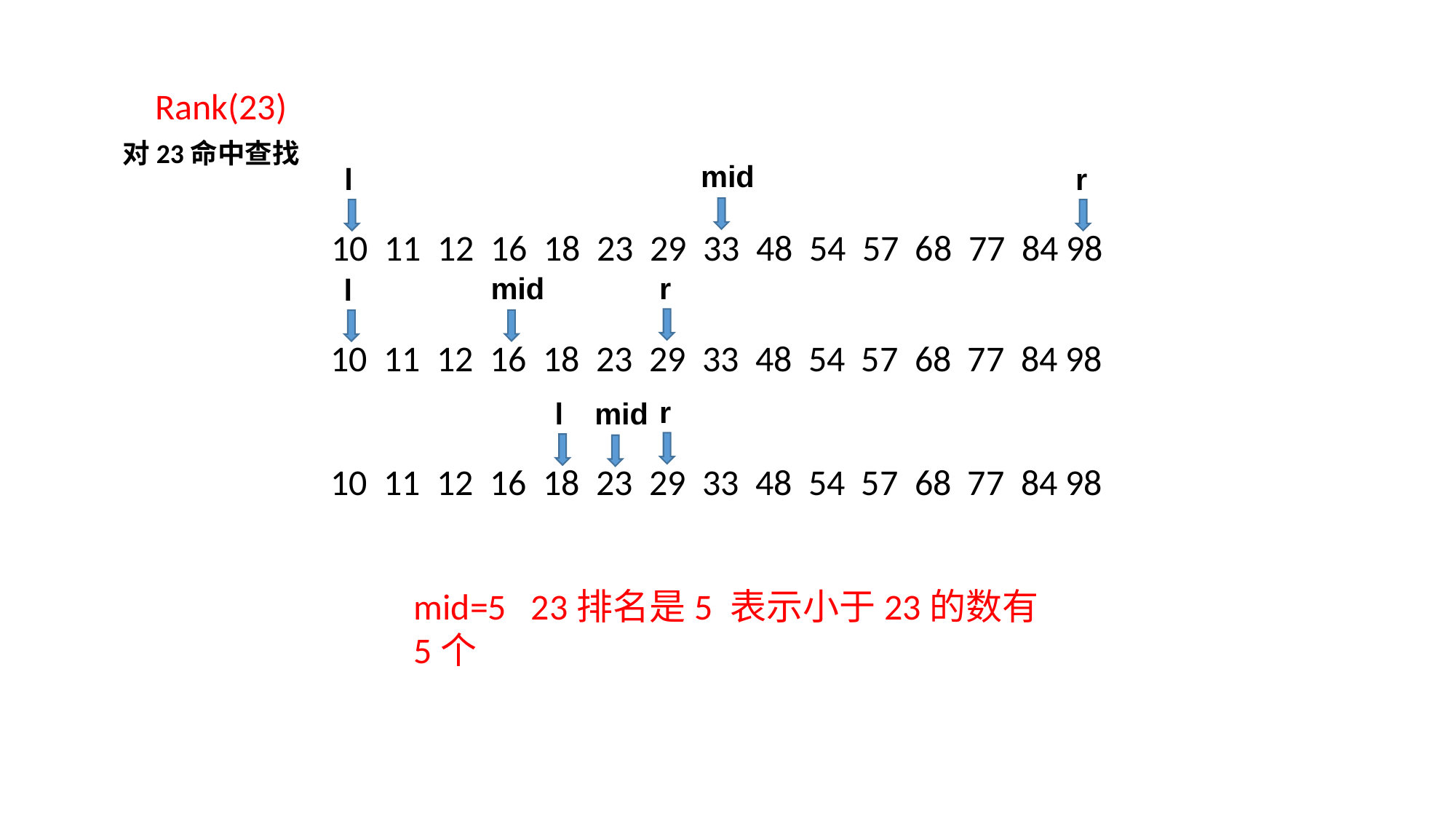

Rank(23)
对23命中查找
mid

l

r

10  11  12  16  18  23  29  33  48  54  57  68  77  84 98
mid

r

l

10  11  12  16  18  23  29  33  48  54  57  68  77  84 98
r

l

mid

10  11  12  16  18  23  29  33  48  54  57  68  77  84 98
mid=5   23排名是5 表示小于23的数有5个